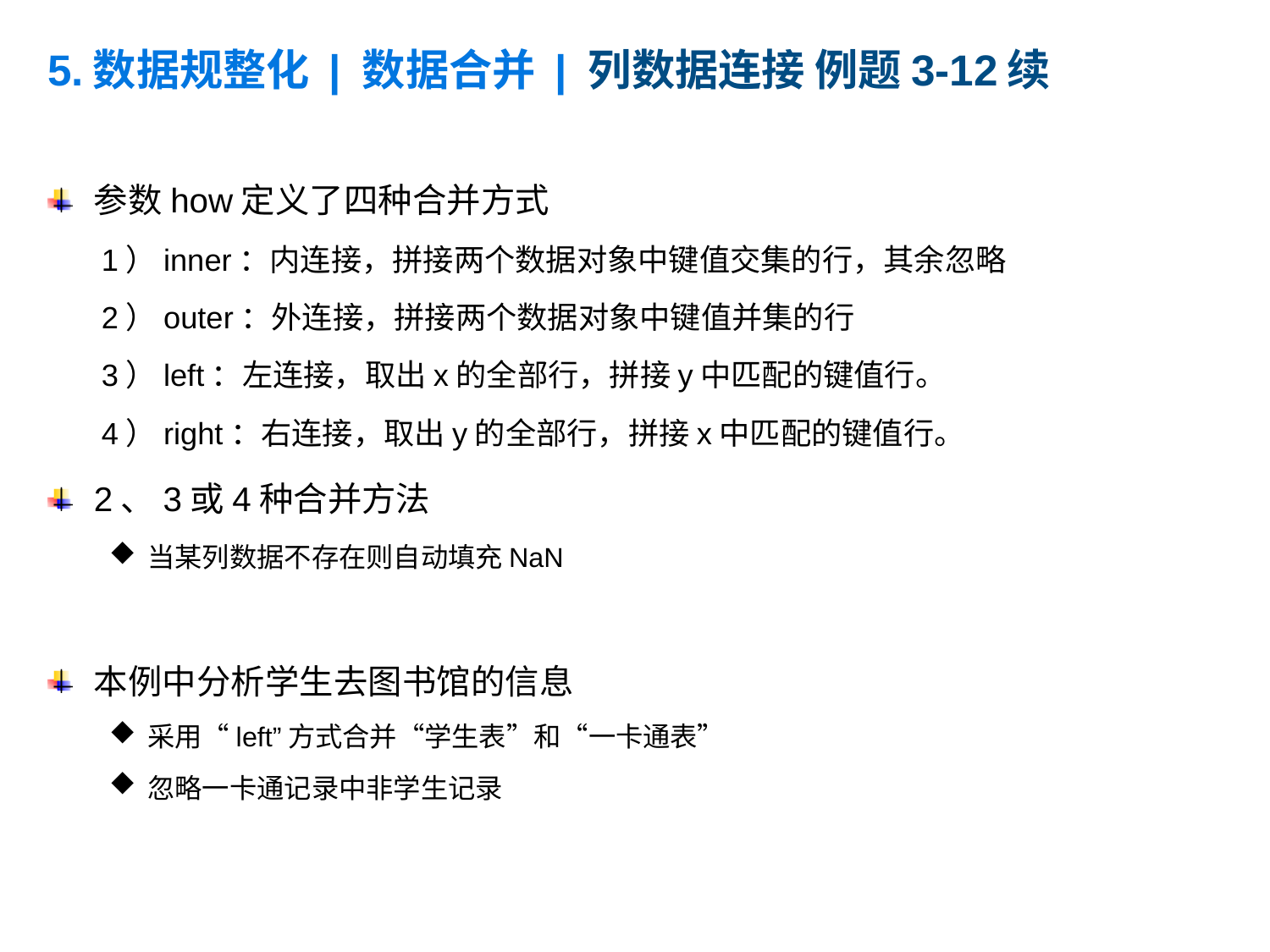

# 5.数据规整化 | 数据合并 | 列数据连接 例题3-12续
参数how定义了四种合并方式
1）inner：内连接，拼接两个数据对象中键值交集的行，其余忽略
2）outer：外连接，拼接两个数据对象中键值并集的行
3）left：左连接，取出x的全部行，拼接y中匹配的键值行。
4）right：右连接，取出y的全部行，拼接x中匹配的键值行。
2、3或4种合并方法
当某列数据不存在则自动填充NaN

本例中分析学生去图书馆的信息
采用“left”方式合并“学生表”和“一卡通表”
忽略一卡通记录中非学生记录